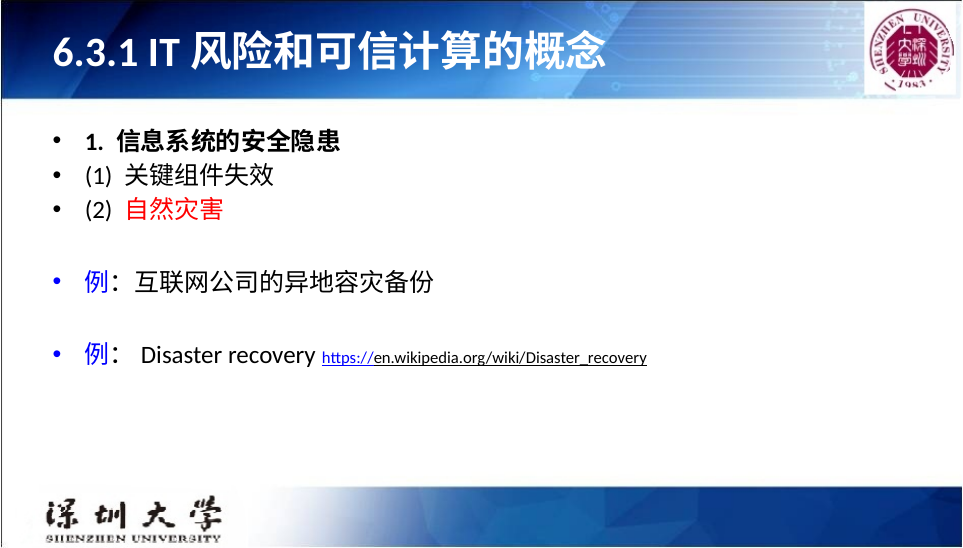

# 6.3.1 IT风险和可信计算的概念
1. 信息系统的安全隐患
(1) 关键组件失效
(2) 自然灾害

例：互联网公司的异地容灾备份

例：Disaster recovery https://en.wikipedia.org/wiki/Disaster_recovery
222